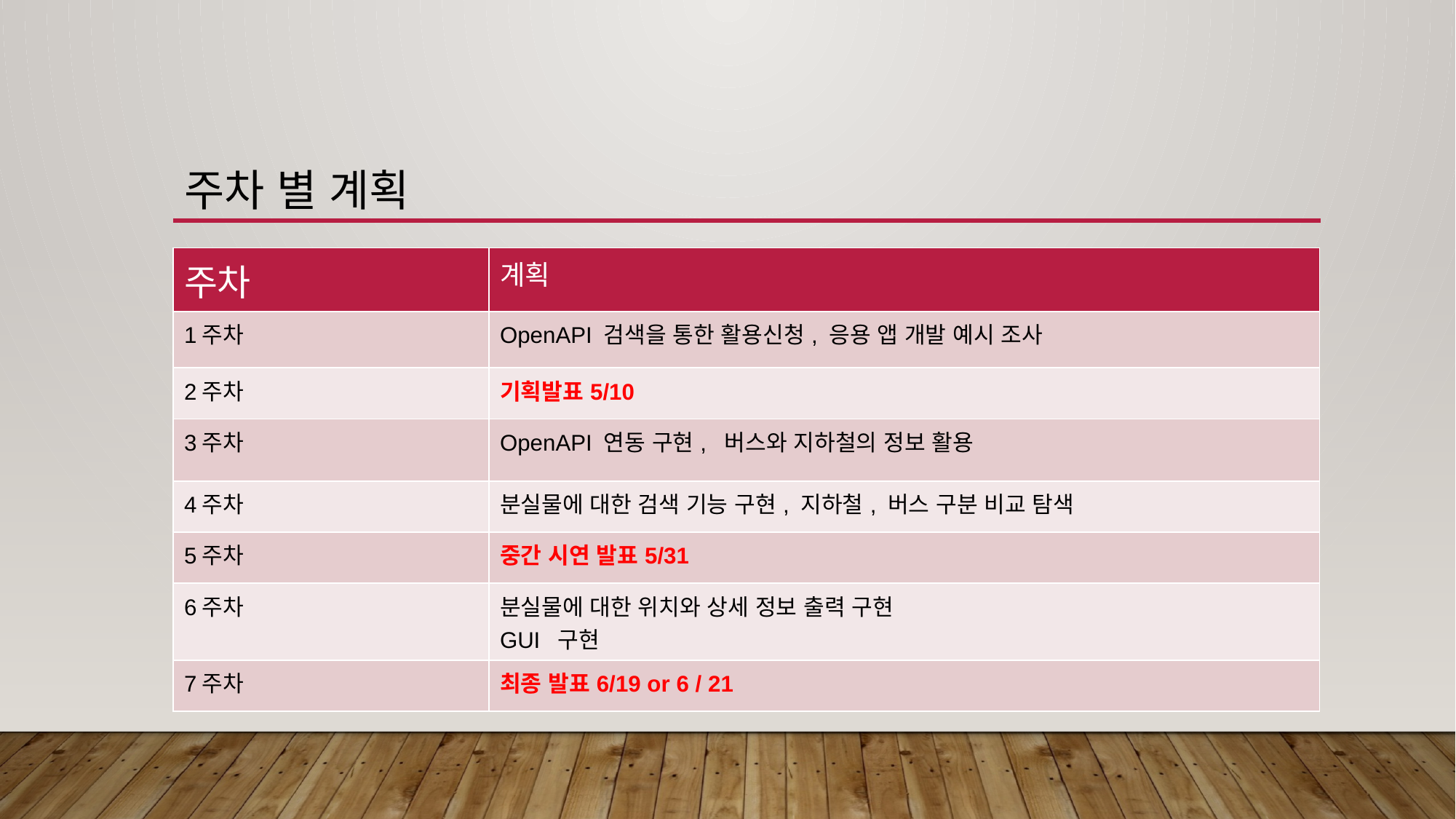

# 주차 별 계획
| 주차 | 계획 |
| --- | --- |
| 1주차 | OpenAPI 검색을 통한 활용신청, 응용 앱 개발 예시 조사 |
| 2주차 | 기획발표5/10 |
| 3주차 | OpenAPI 연동 구현, 버스와 지하철의 정보 활용 |
| 4주차 | 분실물에 대한 검색 기능 구현, 지하철, 버스 구분 비교 탐색 |
| 5주차 | 중간 시연 발표5/31 |
| 6주차 | 분실물에 대한 위치와 상세 정보 출력 구현 GUI 구현 |
| 7주차 | 최종 발표6/19 or 6 / 21 |